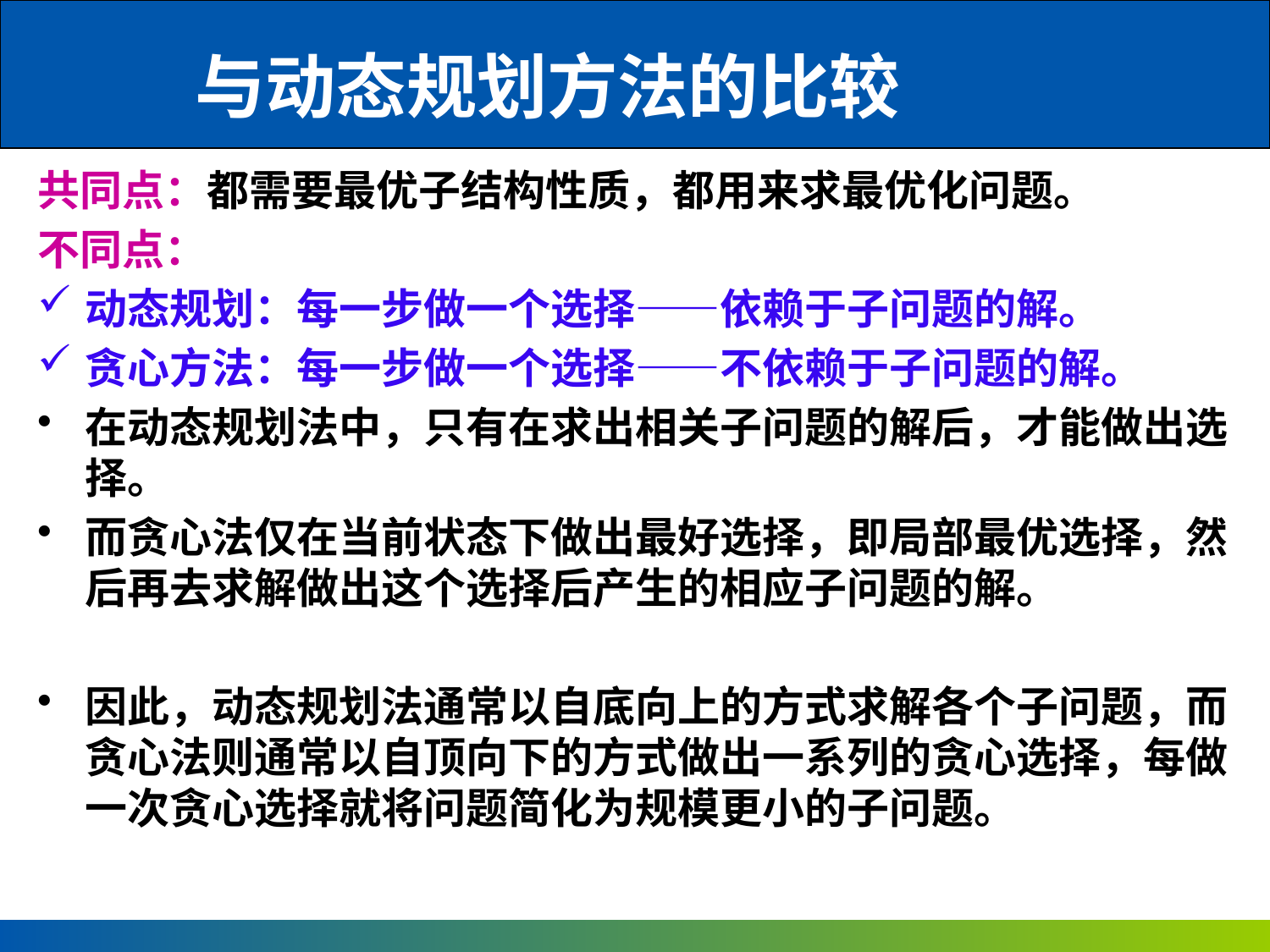

# 与动态规划方法的比较
共同点：都需要最优子结构性质，都用来求最优化问题。
不同点：
动态规划：每一步做一个选择——依赖于子问题的解。
贪心方法：每一步做一个选择——不依赖于子问题的解。
在动态规划法中，只有在求出相关子问题的解后，才能做出选择。
而贪心法仅在当前状态下做出最好选择，即局部最优选择，然后再去求解做出这个选择后产生的相应子问题的解。

因此，动态规划法通常以自底向上的方式求解各个子问题，而贪心法则通常以自顶向下的方式做出一系列的贪心选择，每做一次贪心选择就将问题简化为规模更小的子问题。